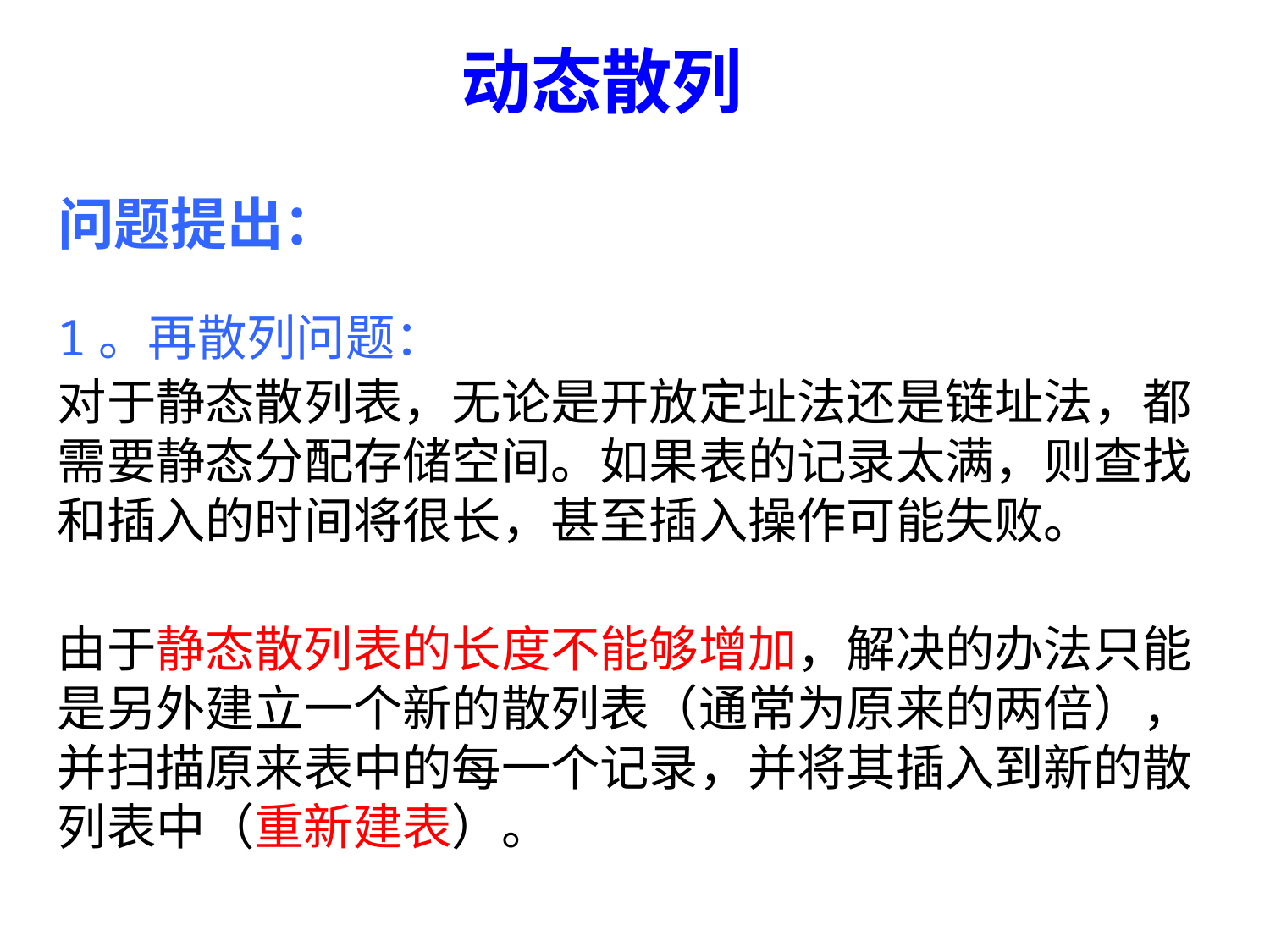

# 动态散列
问题提出：
1。再散列问题：
对于静态散列表，无论是开放定址法还是链址法，都需要静态分配存储空间。如果表的记录太满，则查找和插入的时间将很长，甚至插入操作可能失败。

由于静态散列表的长度不能够增加，解决的办法只能是另外建立一个新的散列表（通常为原来的两倍），并扫描原来表中的每一个记录，并将其插入到新的散列表中（重新建表）。